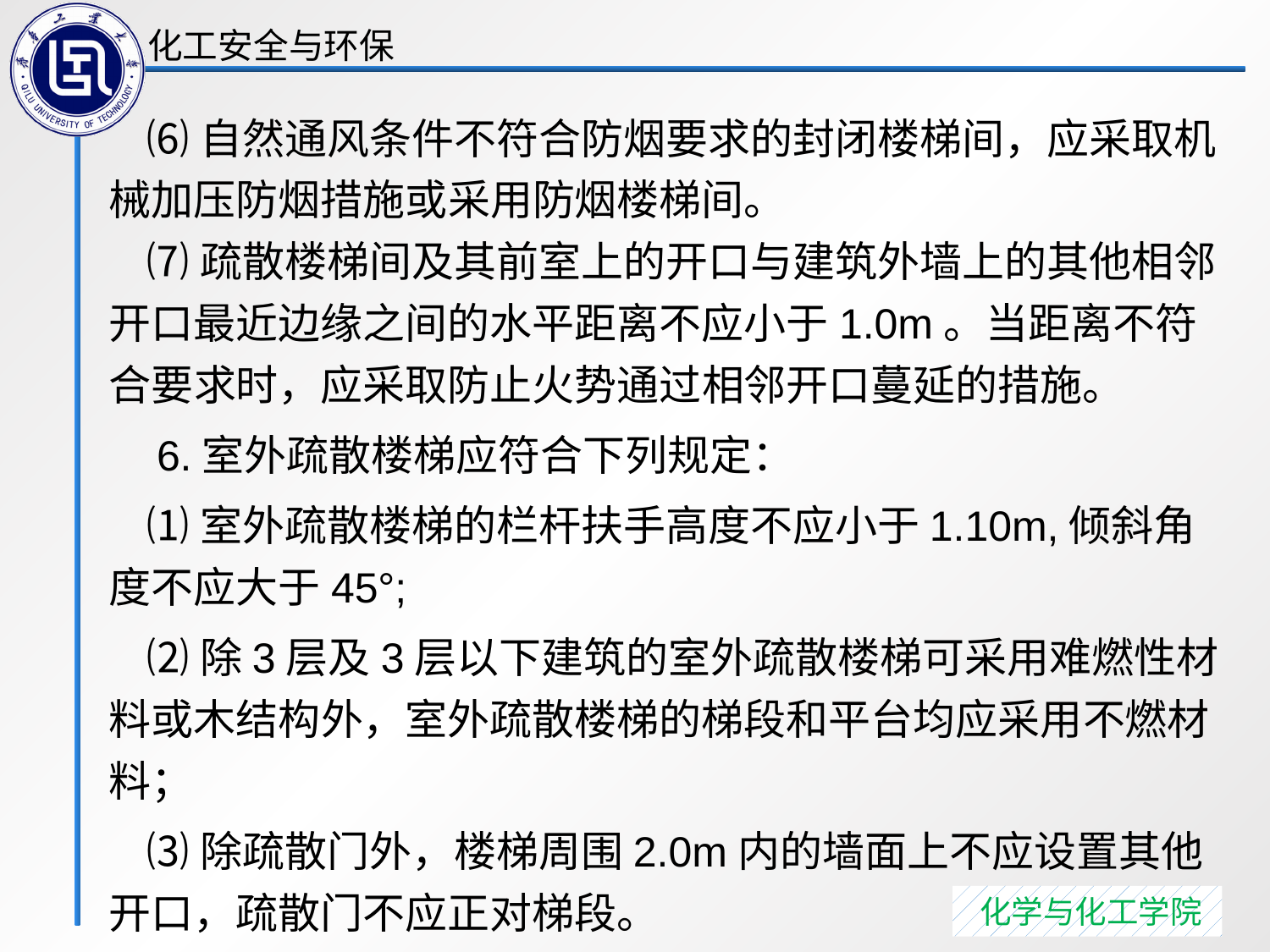

⑹自然通风条件不符合防烟要求的封闭楼梯间，应采取机械加压防烟措施或采用防烟楼梯间。
    ⑺疏散楼梯间及其前室上的开口与建筑外墙上的其他相邻开口最近边缘之间的水平距离不应小于1.0m。当距离不符合要求时，应采取防止火势通过相邻开口蔓延的措施。
    6.室外疏散楼梯应符合下列规定：
    ⑴室外疏散楼梯的栏杆扶手高度不应小于1.10m,倾斜角度不应大于45°;
    ⑵除3层及3层以下建筑的室外疏散楼梯可采用难燃性材料或木结构外，室外疏散楼梯的梯段和平台均应采用不燃材料；
    ⑶除疏散门外，楼梯周围2.0m内的墙面上不应设置其他开口，疏散门不应正对梯段。